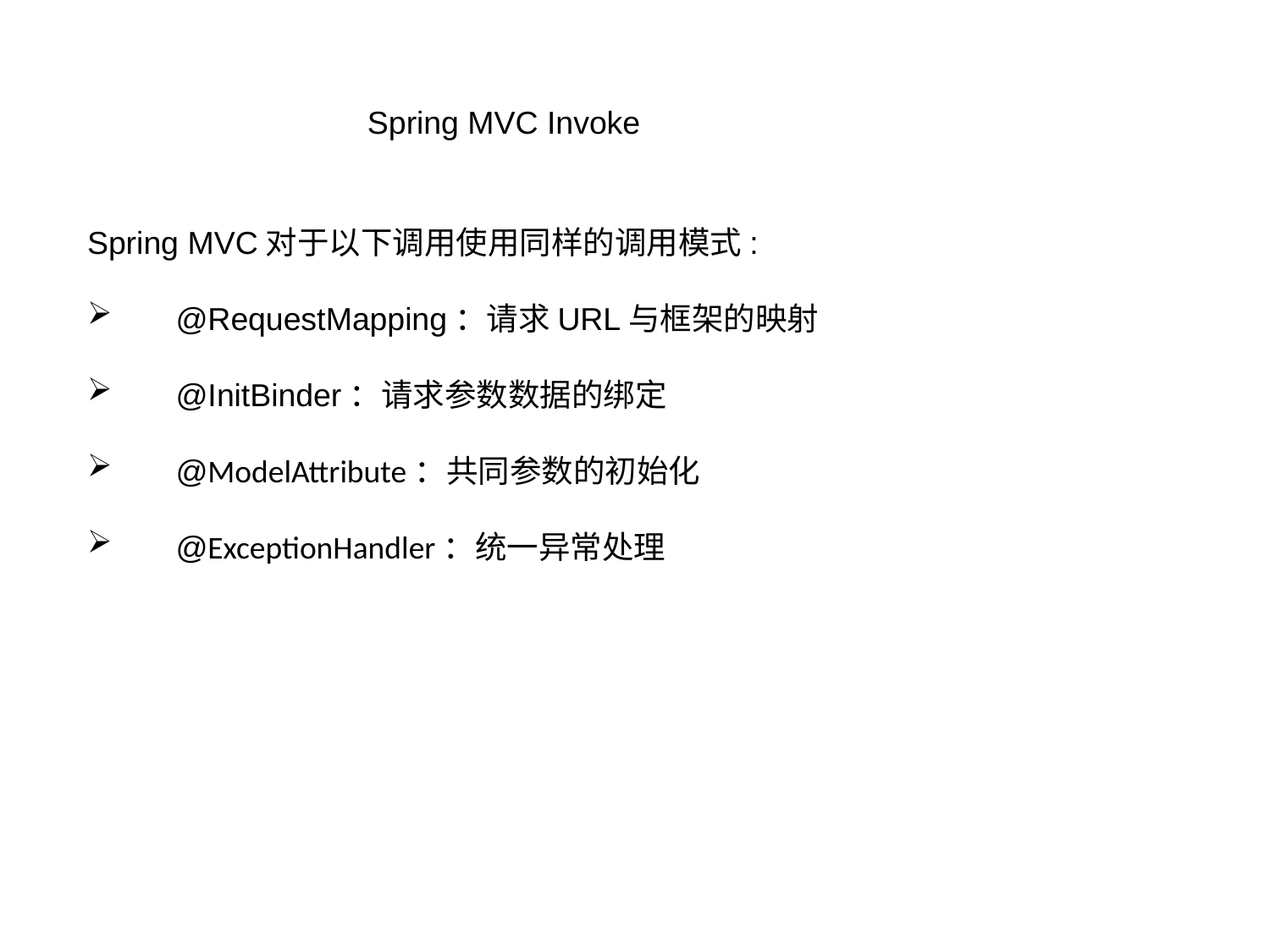

Spring MVC Invoke
Spring MVC对于以下调用使用同样的调用模式:

 @RequestMapping：请求URL与框架的映射

 @InitBinder：请求参数数据的绑定

 @ModelAttribute：共同参数的初始化

 @ExceptionHandler：统一异常处理